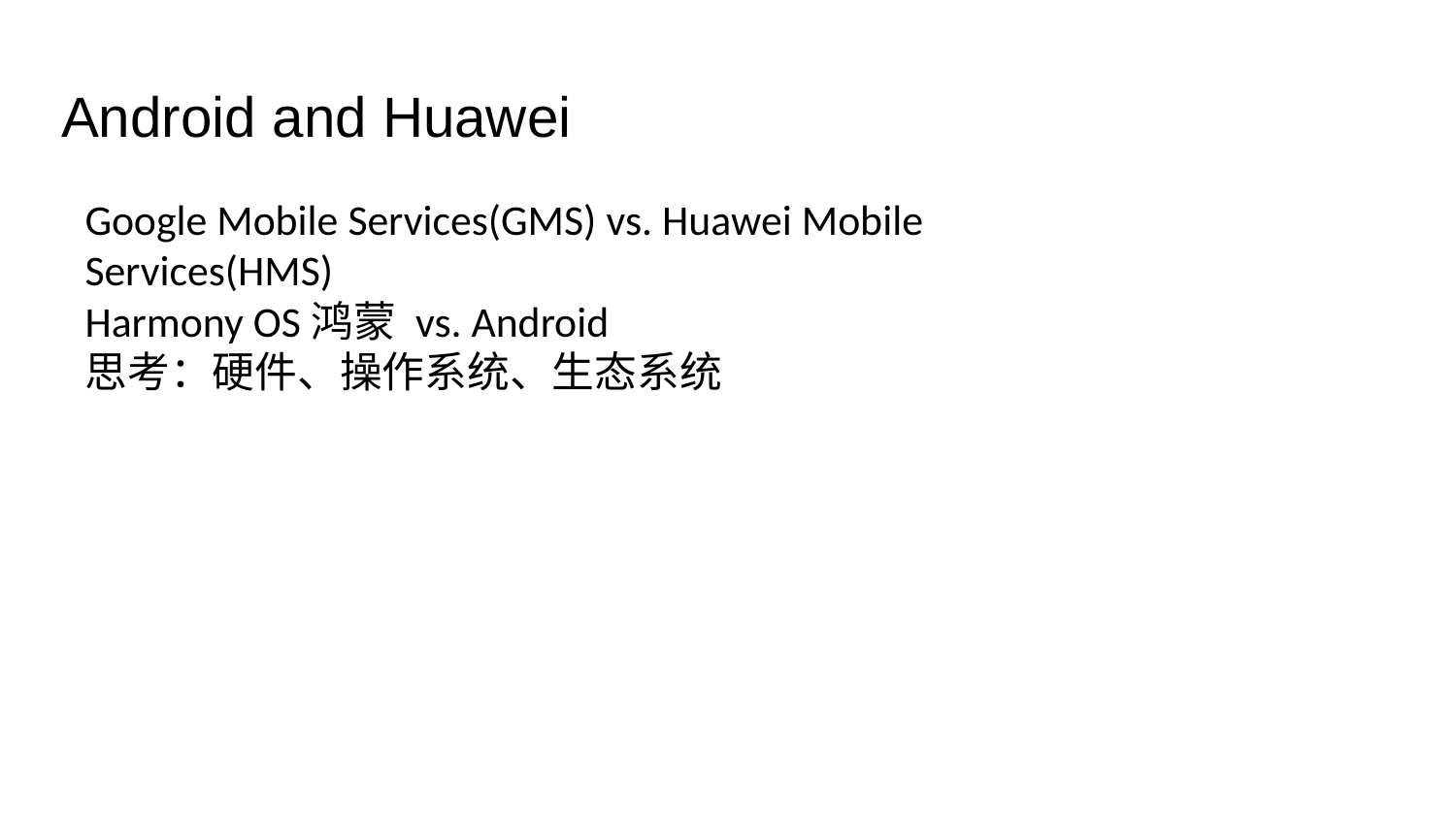

# Android and Huawei
Google Mobile Services(GMS) vs. Huawei Mobile Services(HMS)
Harmony OS鸿蒙 vs. Android
思考：硬件、操作系统、生态系统